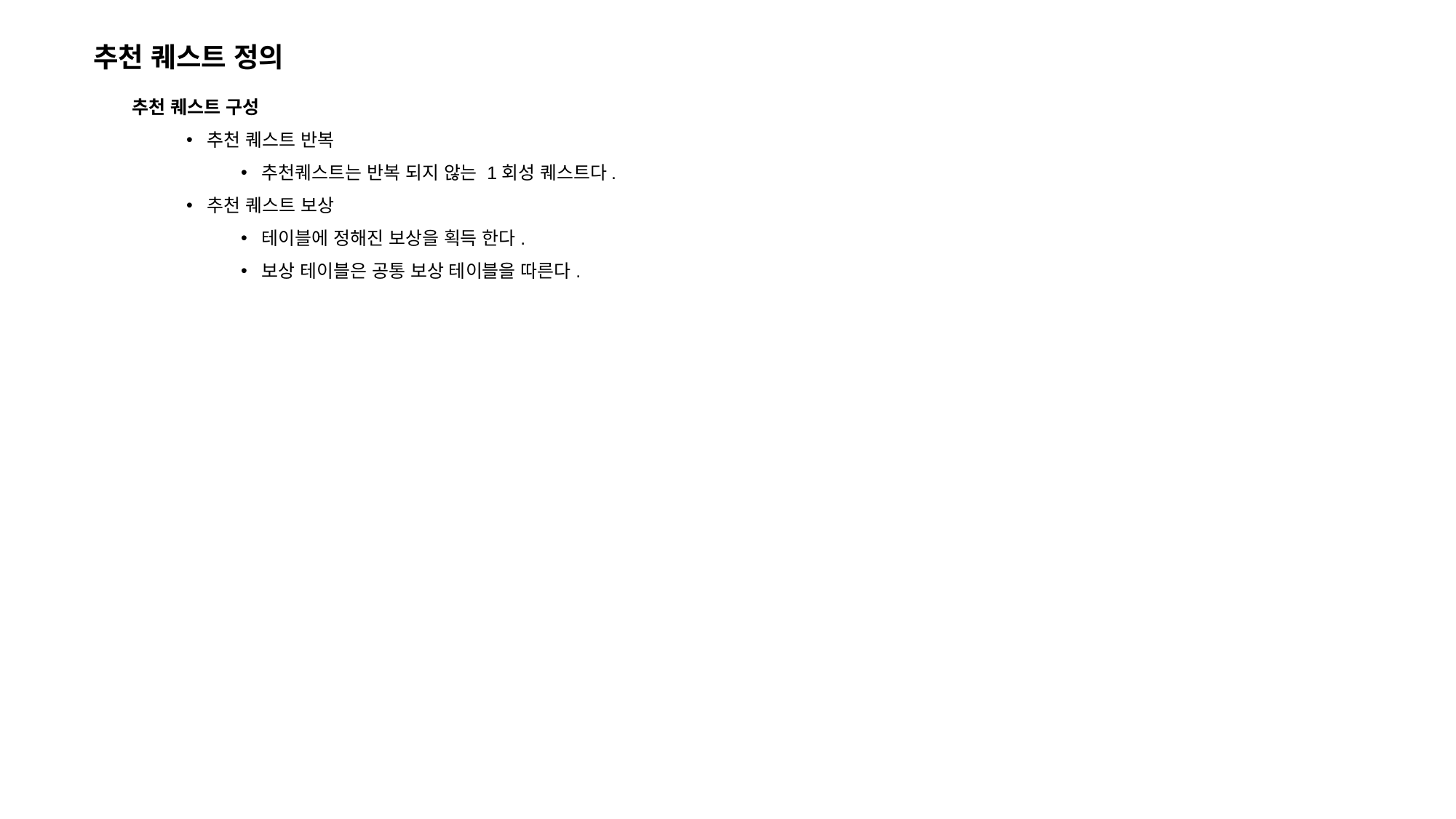

추천 퀘스트 정의
추천 퀘스트 구성
추천 퀘스트 반복
추천퀘스트는 반복 되지 않는 1회성 퀘스트다.
추천 퀘스트 보상
테이블에 정해진 보상을 획득 한다.
보상 테이블은 공통 보상 테이블을 따른다.